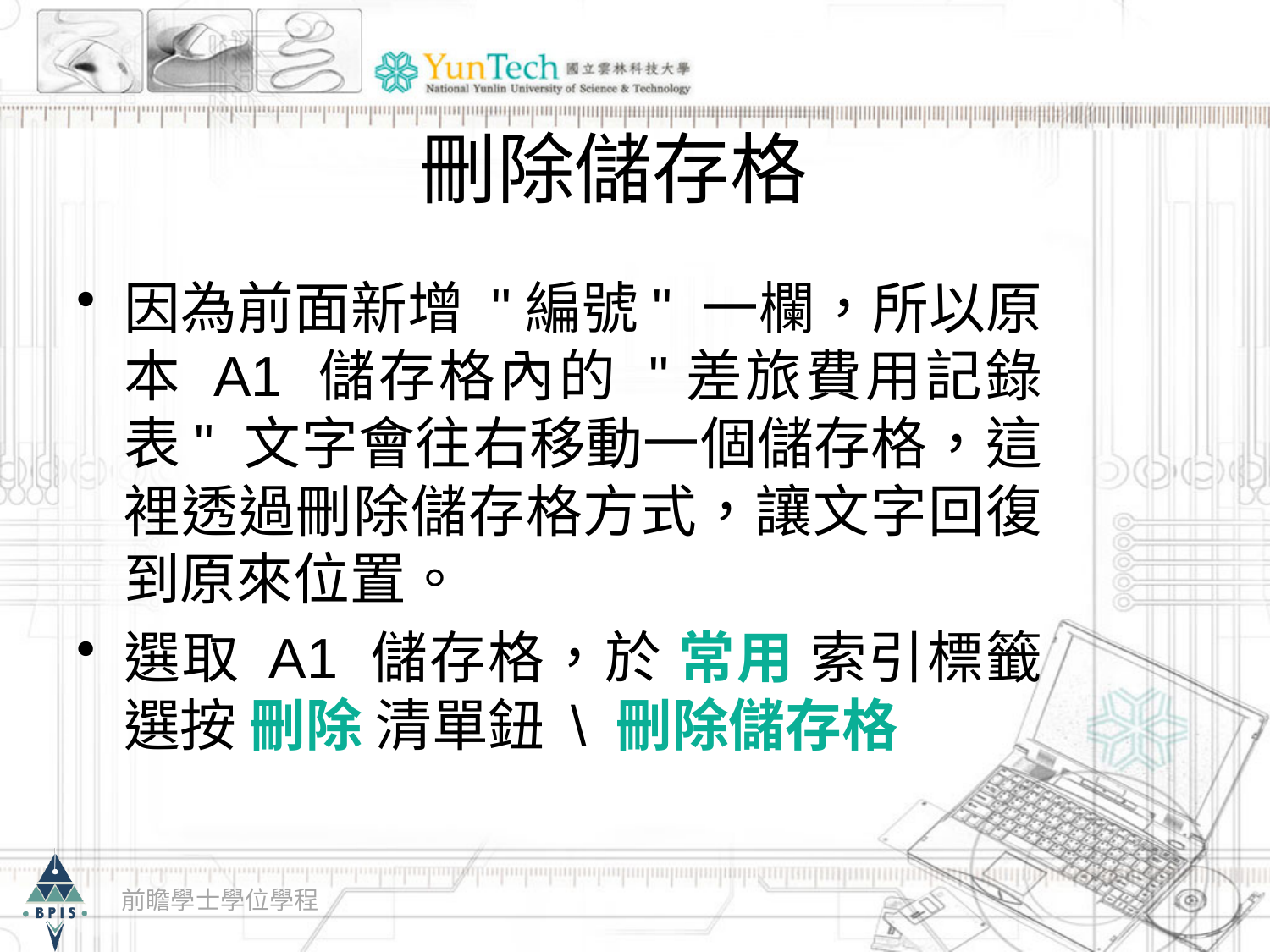

# 刪除儲存格
因為前面新增 "編號" 一欄，所以原本 A1 儲存格內的 "差旅費用記錄表" 文字會往右移動一個儲存格，這裡透過刪除儲存格方式，讓文字回復到原來位置。
選取 A1 儲存格，於 常用 索引標籤選按 刪除 清單鈕 \ 刪除儲存格